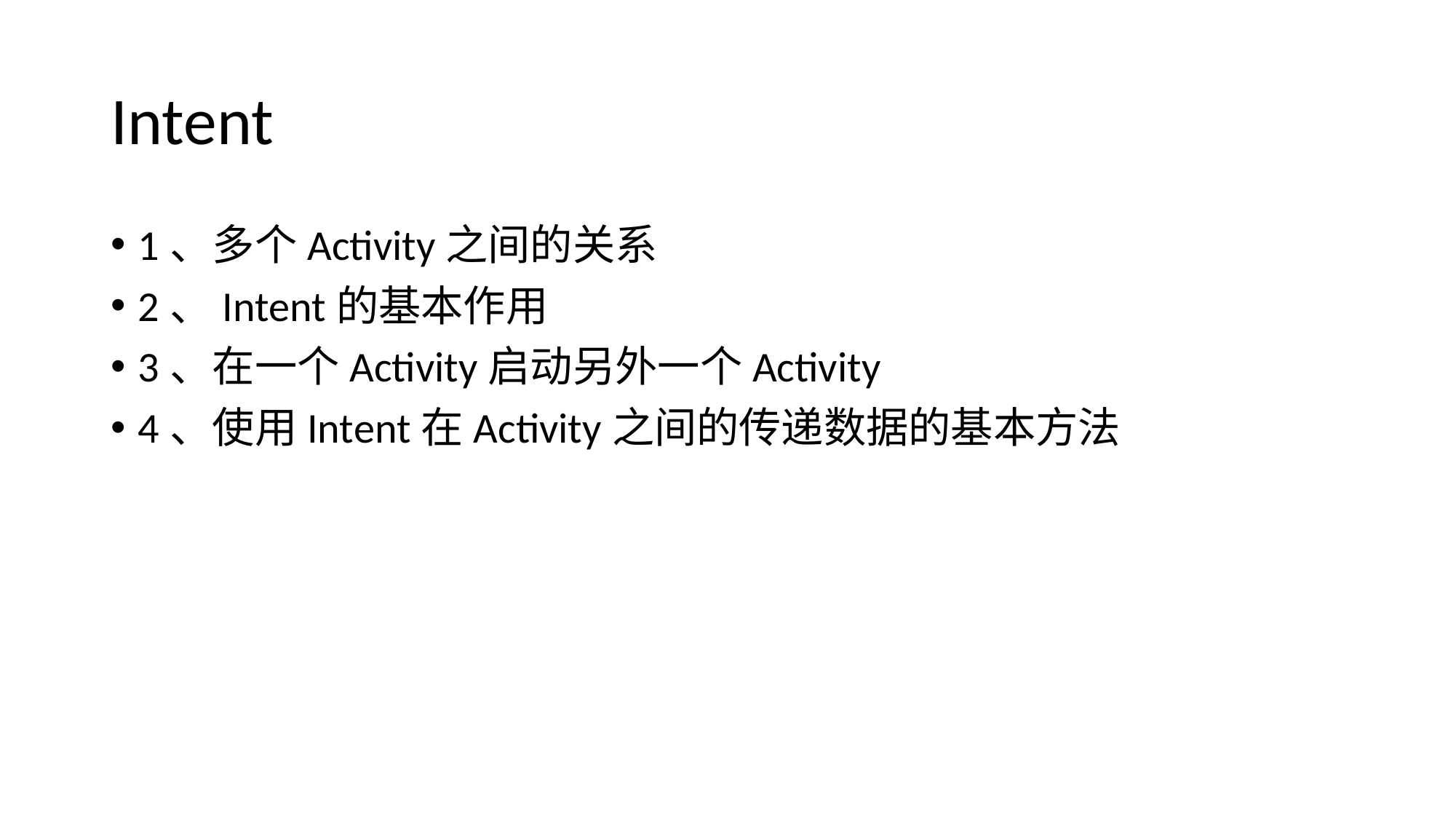

# Intent
1、多个Activity之间的关系
2、Intent的基本作用
3、在一个Activity启动另外一个Activity
4、使用Intent在Activity之间的传递数据的基本方法